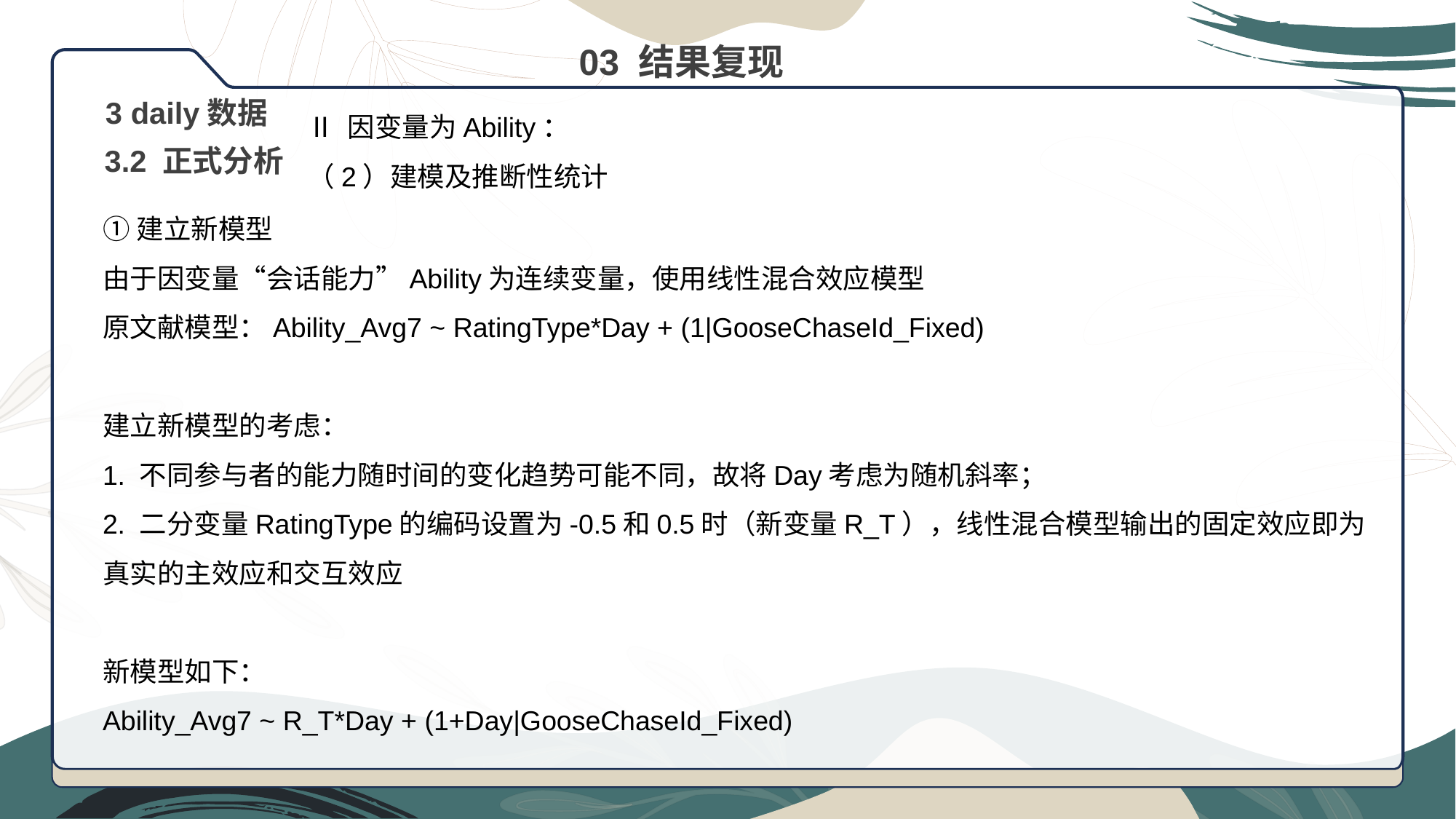

03 结果复现
Ⅱ 因变量为Ability：
（2）建模及推断性统计
3 daily数据
3.2 正式分析
①建立新模型
由于因变量“会话能力”Ability为连续变量，使用线性混合效应模型
原文献模型：Ability_Avg7 ~ RatingType*Day + (1|GooseChaseId_Fixed)

建立新模型的考虑：
1. 不同参与者的能力随时间的变化趋势可能不同，故将Day考虑为随机斜率；
2. 二分变量RatingType的编码设置为-0.5和0.5时（新变量R_T），线性混合模型输出的固定效应即为真实的主效应和交互效应

新模型如下：
Ability_Avg7 ~ R_T*Day + (1+Day|GooseChaseId_Fixed)